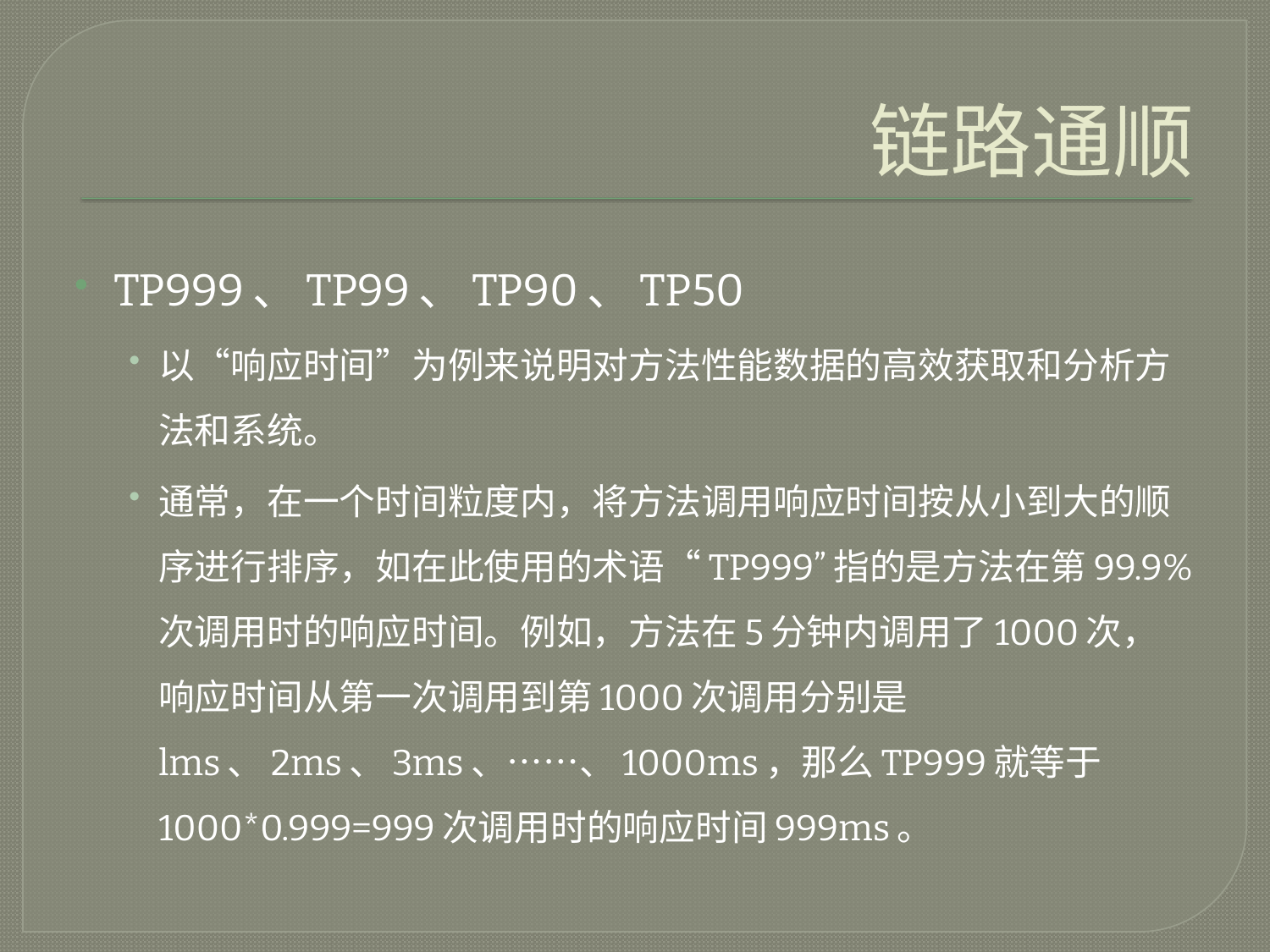

# 链路通顺
TP999、TP99、TP90、TP50
以“响应时间”为例来说明对方法性能数据的高效获取和分析方法和系统。
通常，在一个时间粒度内，将方法调用响应时间按从小到大的顺序进行排序，如在此使用的术语“TP999”指的是方法在第99.9%次调用时的响应时间。例如，方法在5分钟内调用了1000次，响应时间从第一次调用到第1000次调用分别是lms、2ms、3ms、……、1000ms，那么TP999就等于1000*0.999=999次调用时的响应时间999ms。